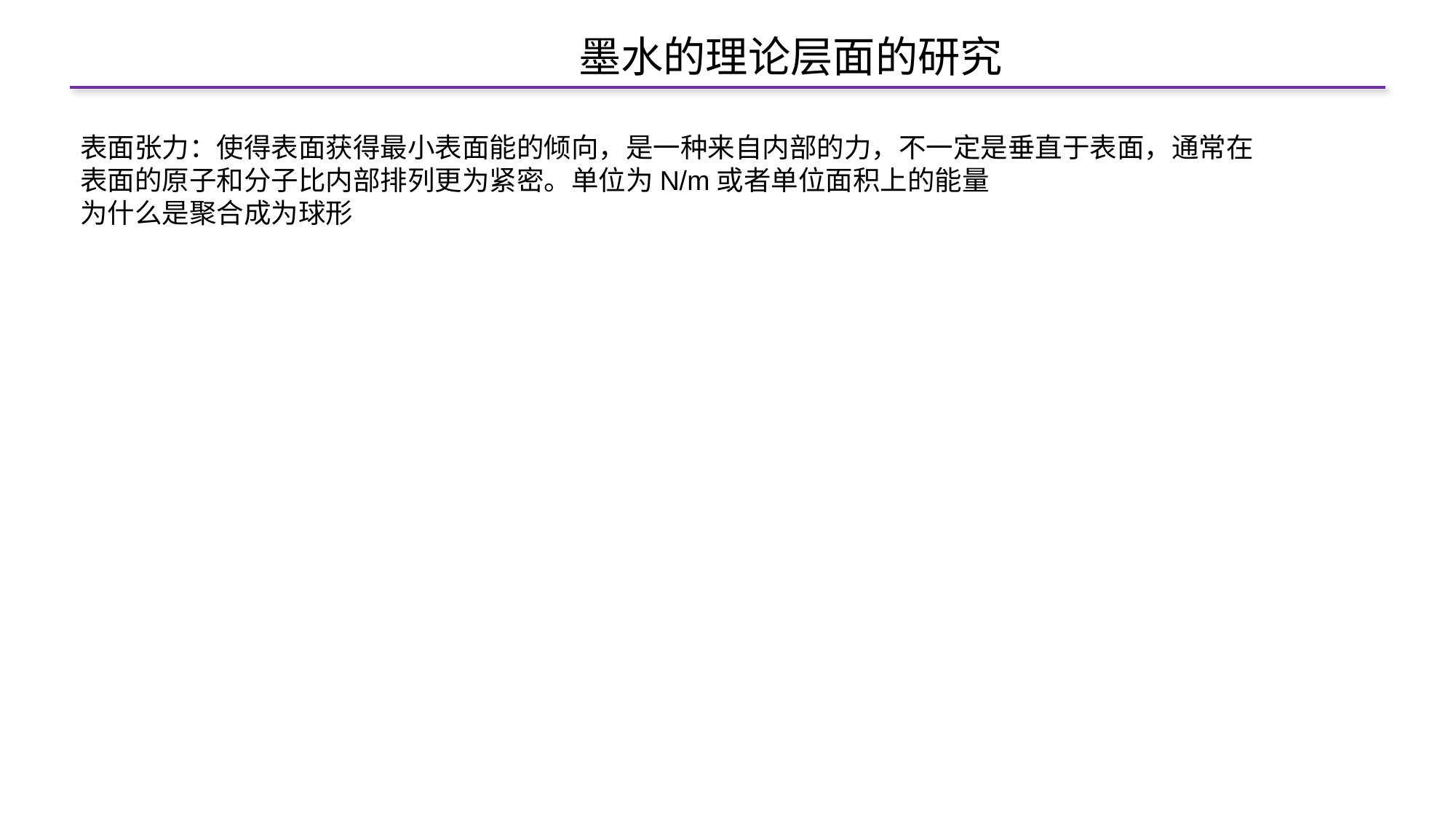

墨水的理论层面的研究
表面张力：使得表面获得最小表面能的倾向，是一种来自内部的力，不一定是垂直于表面，通常在表面的原子和分子比内部排列更为紧密。单位为N/m或者单位面积上的能量
为什么是聚合成为球形